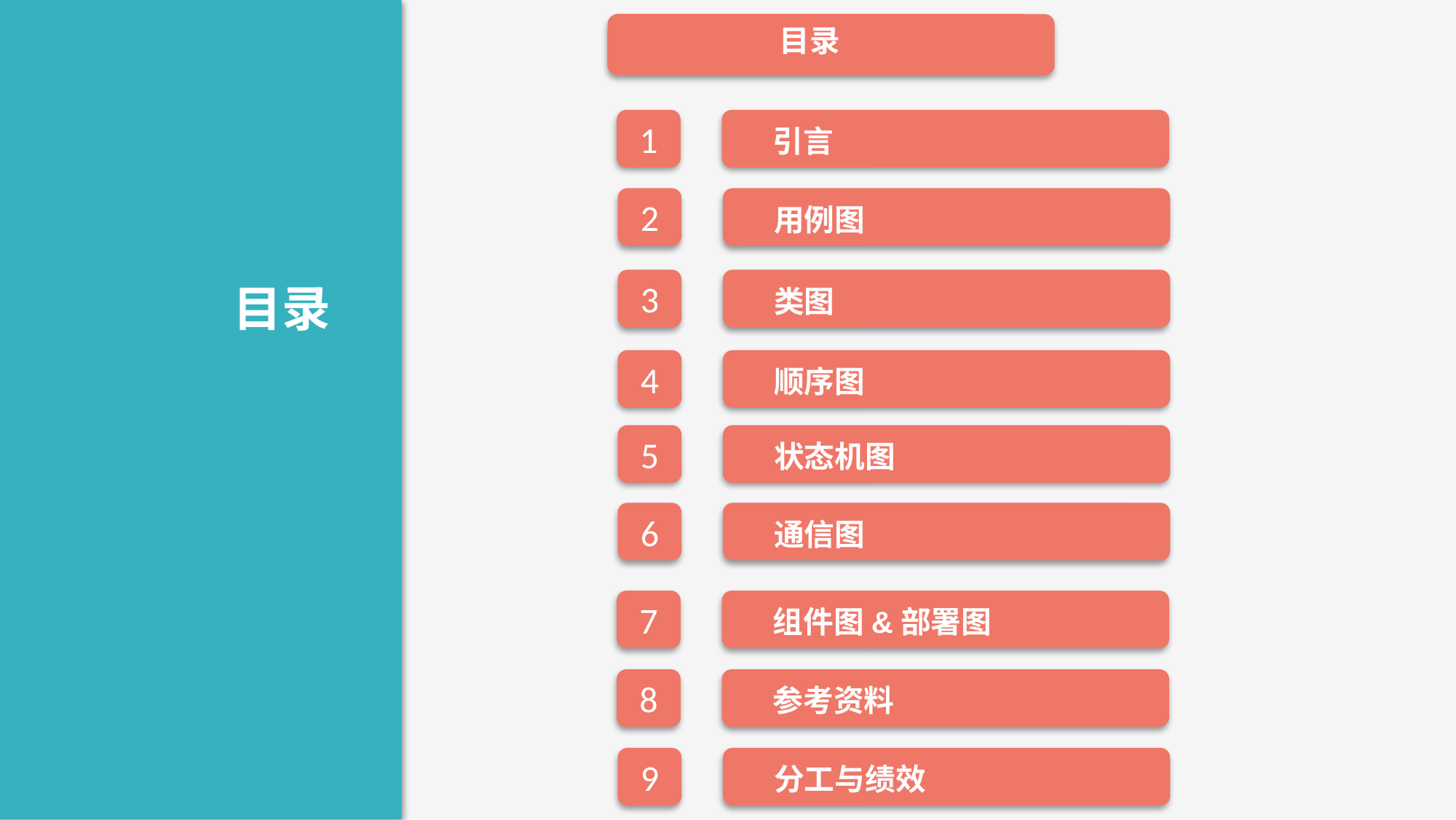

目录
1

引言
2

用例图
3

类图
目录
4

顺序图
5

状态机图
6

通信图
7

组件图&部署图
8

参考资料
9

分工与绩效